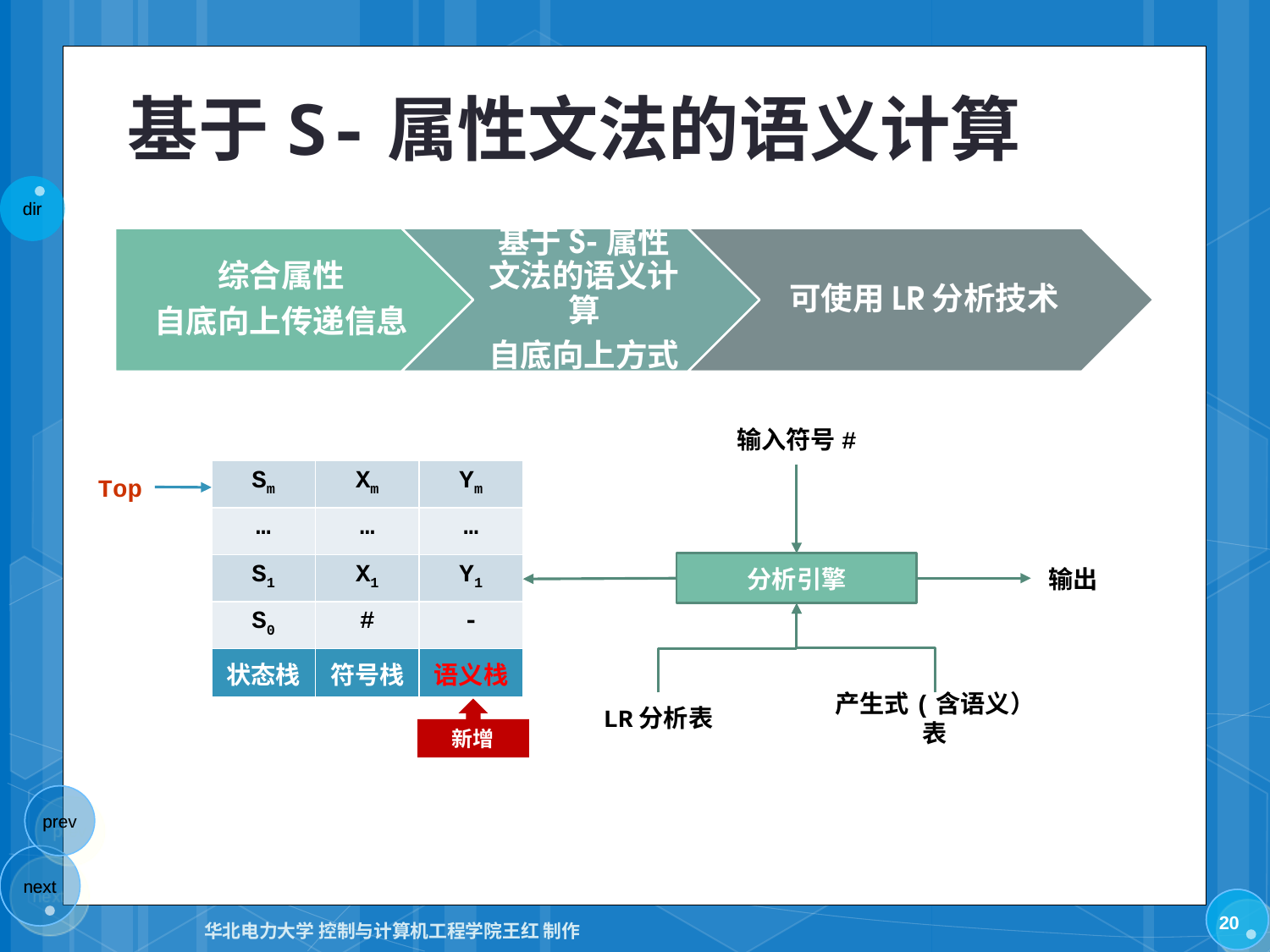

# 基于S-属性文法的语义计算
综合属性
自底向上传递信息
基于S-属性文法的语义计算
自底向上方式
可使用LR分析技术
输入符号#
| Sm | Xm | Ym |
| --- | --- | --- |
| … | … | … |
| S1 | X1 | Y1 |
| S0 | # | - |
| 状态栈 | 符号栈 | 语义栈 |
Top
分析引擎
输出
LR分析表
产生式(含语义）表
新增
20
华北电力大学 控制与计算机工程学院王红 制作